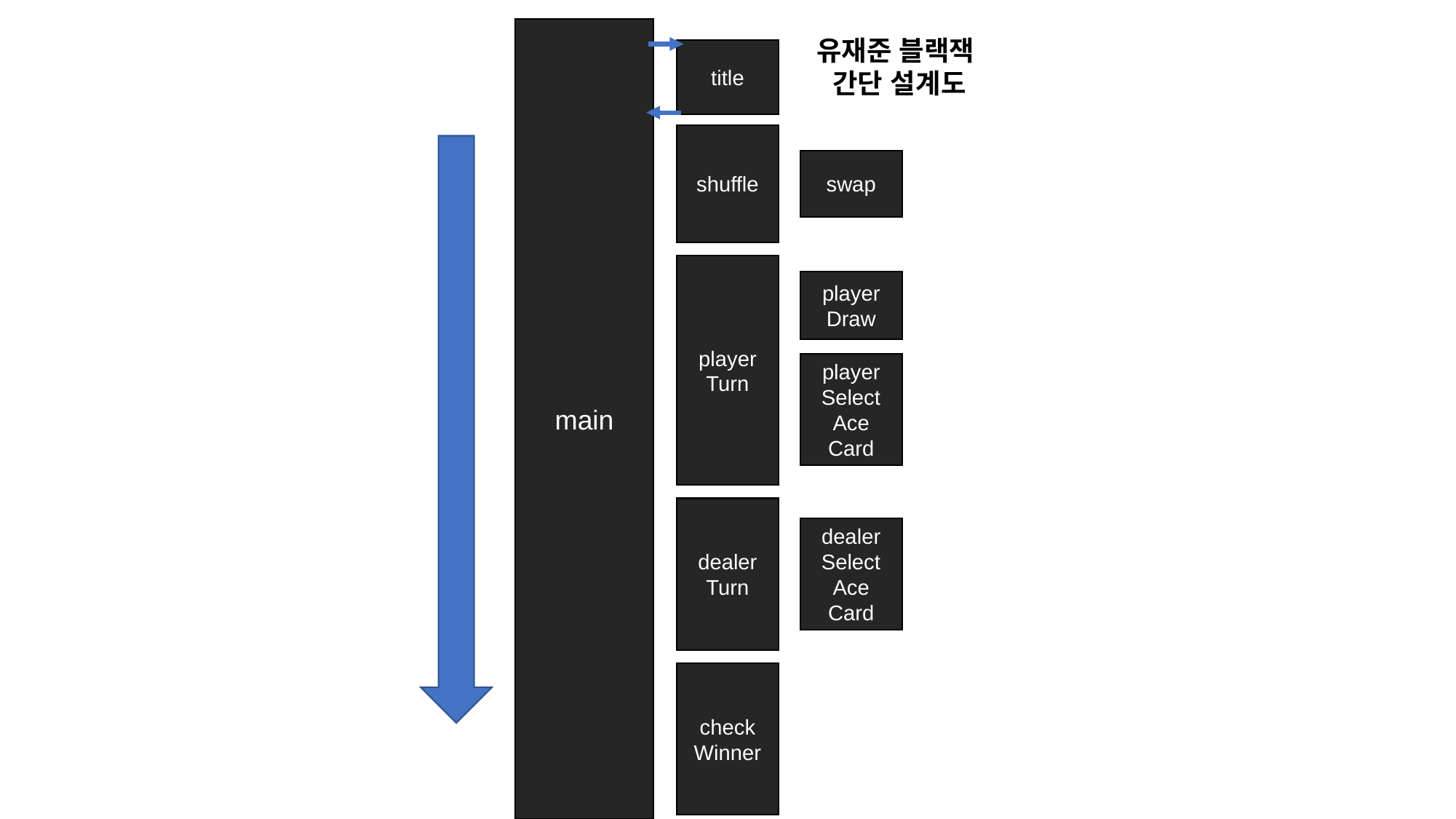

main
유재준 블랙잭
간단 설계도
title
shuffle

swap
player
Turn
player
Draw
player
Select
Ace
Card
dealer
Turn
dealer
Select
Ace
Card
check
Winner